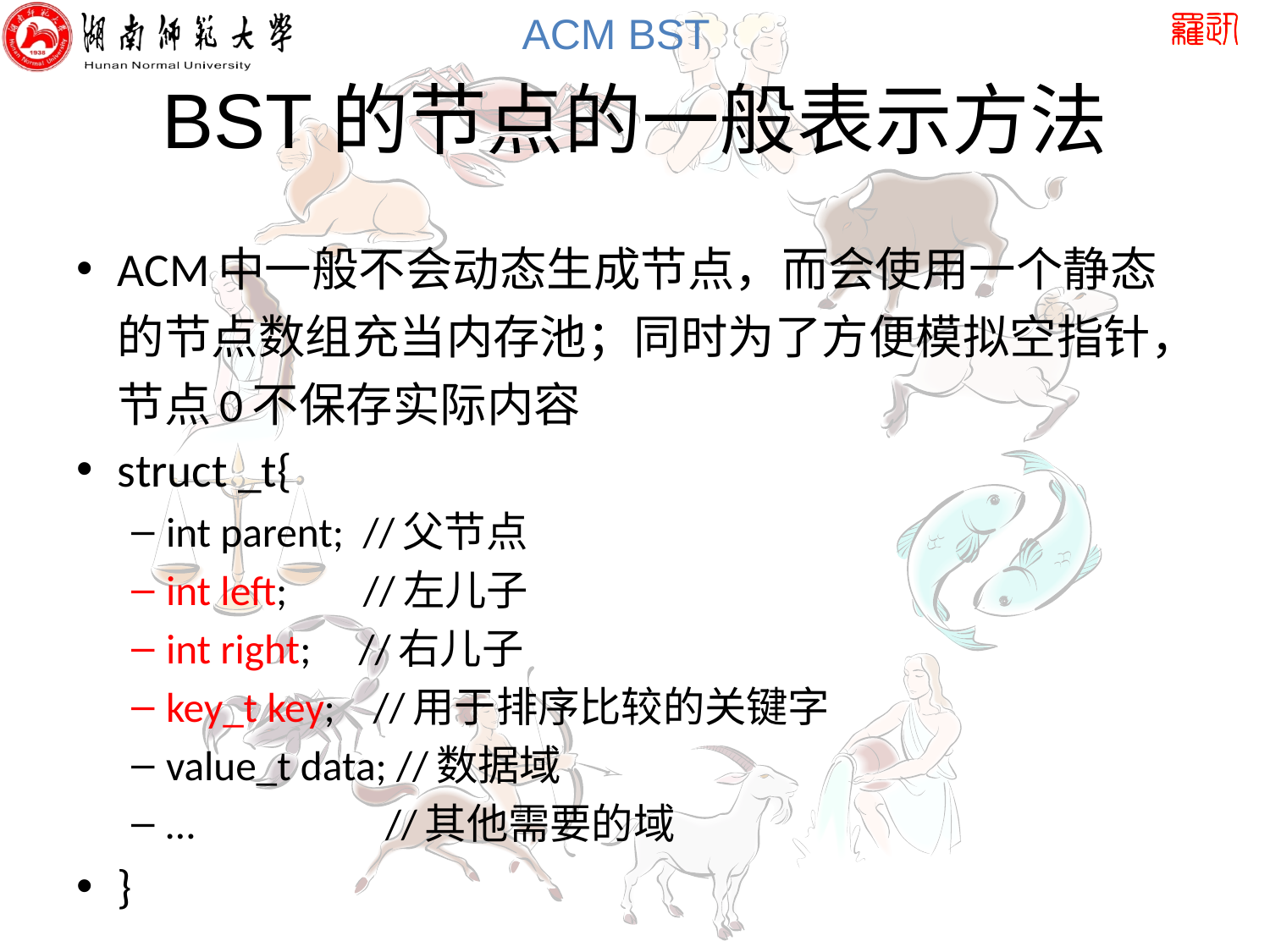

# BST的节点的一般表示方法
ACM中一般不会动态生成节点，而会使用一个静态的节点数组充当内存池；同时为了方便模拟空指针，节点0不保存实际内容
struct _t{
int parent;  //父节点
int left;        //左儿子
int right;     //右儿子
key_t key;    //用于排序比较的关键字
value_t data; //数据域
…                    //其他需要的域
}